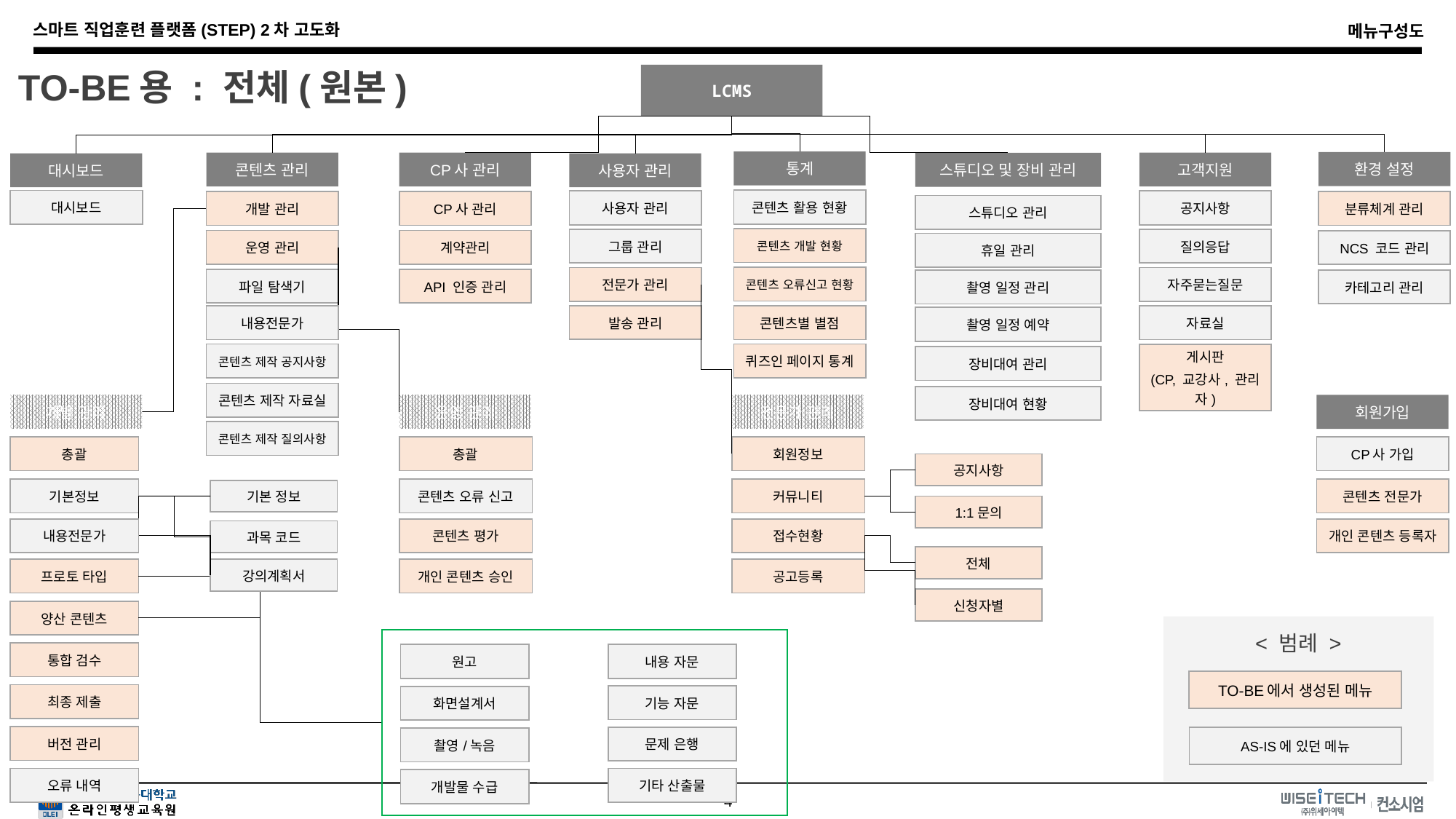

TO-BE용 : 전체(원본)
LCMS
통계
환경 설정
콘텐츠 관리
CP사 관리
고객지원
스튜디오 및 장비 관리
대시보드
사용자 관리
| 콘텐츠 활용 현황 |
| --- |
| 대시보드 |
| --- |
| 사용자 관리 |
| --- |
| 공지사항 |
| --- |
| 분류체계 관리 |
| --- |
| 개발 관리 |
| --- |
| CP사 관리 |
| --- |
| 스튜디오 관리 |
| --- |
| 콘텐츠 개발 현황 |
| --- |
| 그룹 관리 |
| --- |
| 질의응답 |
| --- |
| 운영 관리 |
| --- |
| 계약관리 |
| --- |
| NCS 코드 관리 |
| --- |
| 휴일 관리 |
| --- |
| 콘텐츠 오류신고 현황 |
| --- |
| 전문가 관리 |
| --- |
| 자주묻는질문 |
| --- |
| 파일 탐색기 |
| --- |
| API 인증 관리 |
| --- |
| 카테고리 관리 |
| --- |
| 촬영 일정 관리 |
| --- |
| 발송 관리 |
| --- |
| 내용전문가 |
| --- |
| 콘텐츠별 별점 |
| --- |
| 자료실 |
| --- |
| 촬영 일정 예약 |
| --- |
| 콘텐츠 제작 공지사항 |
| --- |
| 퀴즈인 페이지 통계 |
| --- |
| 게시판 (CP, 교강사, 관리자) |
| --- |
| 장비대여 관리 |
| --- |
| 콘텐츠 제작 자료실 |
| --- |
| 장비대여 현황 |
| --- |
개발 관리
운영 관리
전문가 관리
회원가입
| 콘텐츠 제작 질의사항 |
| --- |
| 총괄 |
| --- |
| 총괄 |
| --- |
| 회원정보 |
| --- |
| CP사 가입 |
| --- |
| 공지사항 |
| --- |
| 기본정보 |
| --- |
| 콘텐츠 오류 신고 |
| --- |
| 커뮤니티 |
| --- |
| 콘텐츠 전문가 |
| --- |
| 기본 정보 |
| --- |
| 1:1문의 |
| --- |
| 내용전문가 |
| --- |
| 콘텐츠 평가 |
| --- |
| 접수현황 |
| --- |
| 개인 콘텐츠 등록자 |
| --- |
| 과목 코드 |
| --- |
| 전체 |
| --- |
| 프로토 타입 |
| --- |
| 강의계획서 |
| --- |
| 개인 콘텐츠 승인 |
| --- |
| 공고등록 |
| --- |
| 신청자별 |
| --- |
| 양산 콘텐츠 |
| --- |

< 범례 >

| 통합 검수 |
| --- |
| 원고 |
| --- |
| 내용 자문 |
| --- |
| TO-BE에서 생성된 메뉴 |
| --- |
| 최종 제출 |
| --- |
| 기능 자문 |
| --- |
| 화면설계서 |
| --- |
| 버전 관리 |
| --- |
| 문제 은행 |
| --- |
| AS-IS에 있던 메뉴 |
| --- |
| 촬영/녹음 |
| --- |
| 오류 내역 |
| --- |
| 기타 산출물 |
| --- |
| 개발물 수급 |
| --- |